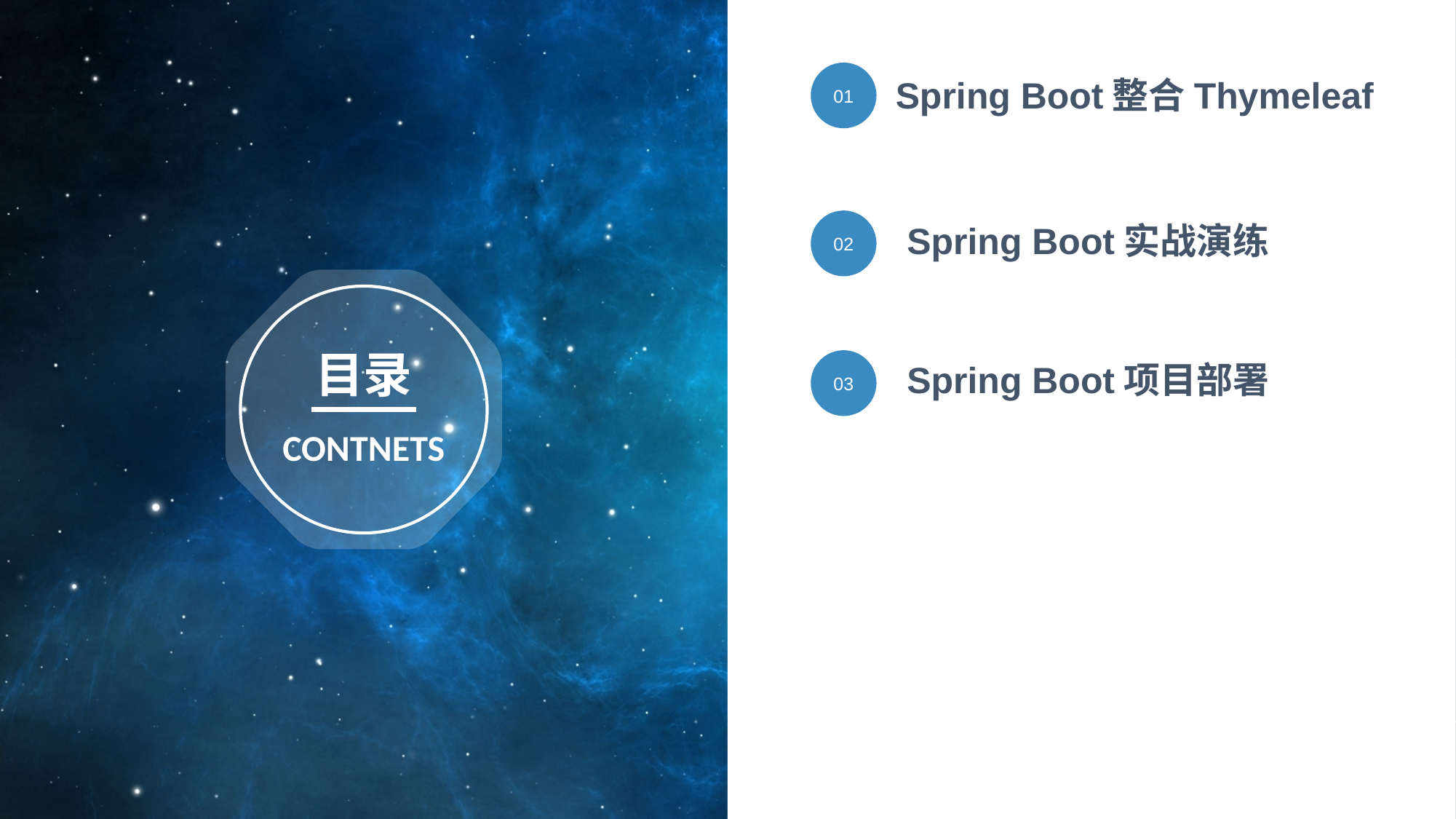

01
Spring Boot整合Thymeleaf
02
Spring Boot实战演练

目录
03
Spring Boot项目部署
CONTNETS